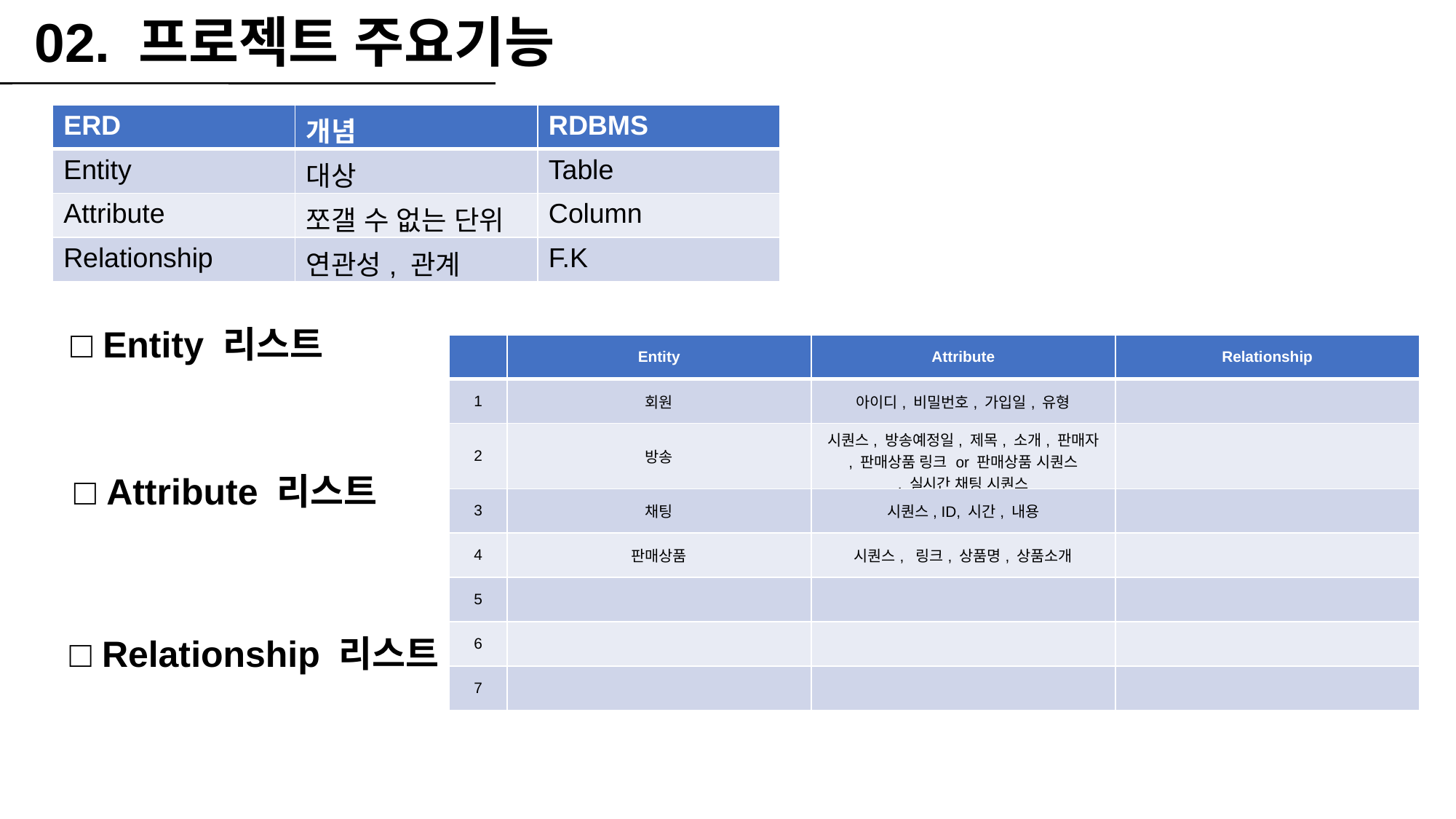

02. 프로젝트 주요기능

| ERD | 개념 | RDBMS |
| --- | --- | --- |
| Entity | 대상 | Table |
| Attribute | 쪼갤 수 없는 단위 | Column |
| Relationship | 연관성, 관계 | F.K |
□ Entity 리스트
|  | Entity | Attribute | Relationship |
| --- | --- | --- | --- |
| 1 | 회원 | 아이디, 비밀번호, 가입일, 유형 |  |
| 2 | 방송 | 시퀀스, 방송예정일, 제목, 소개, 판매자 , 판매상품 링크 or 판매상품 시퀀스 , 실시간 채팅 시퀀스 |  |
| 3 | 채팅 | 시퀀스, ID, 시간, 내용 |  |
| 4 | 판매상품 | 시퀀스, 링크, 상품명, 상품소개 |  |
| 5 |  |  |  |
| 6 |  |  |  |
| 7 |  |  |  |
□ Attribute 리스트
□ Relationship 리스트